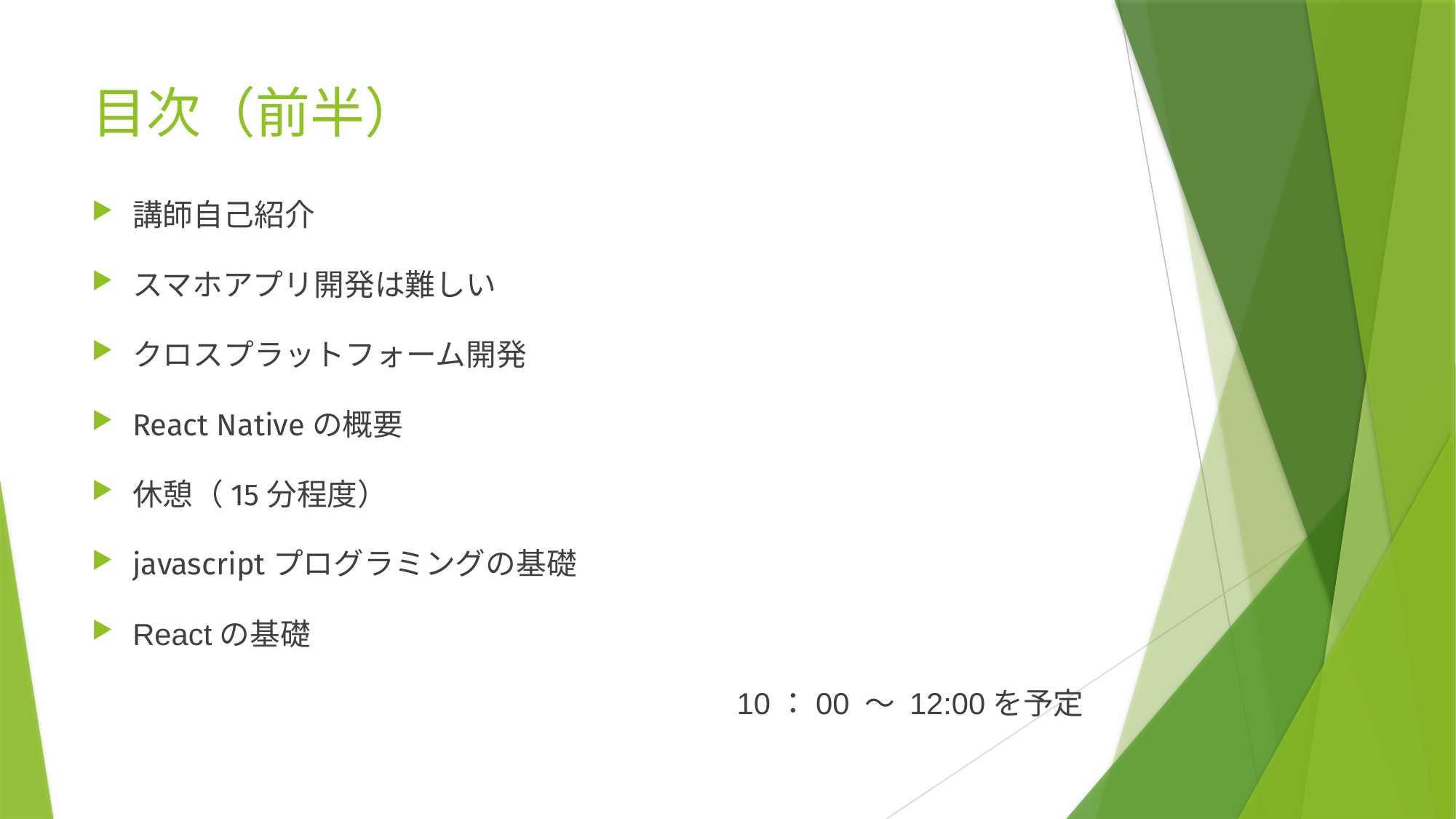

# 目次（前半）
講師自己紹介
スマホアプリ開発は難しい
クロスプラットフォーム開発
React Nativeの概要
休憩（15分程度）
javascriptプログラミングの基礎
Reactの基礎
　　　　　　　　　　　　　　　　　　　　　10：00 ～ 12:00を予定